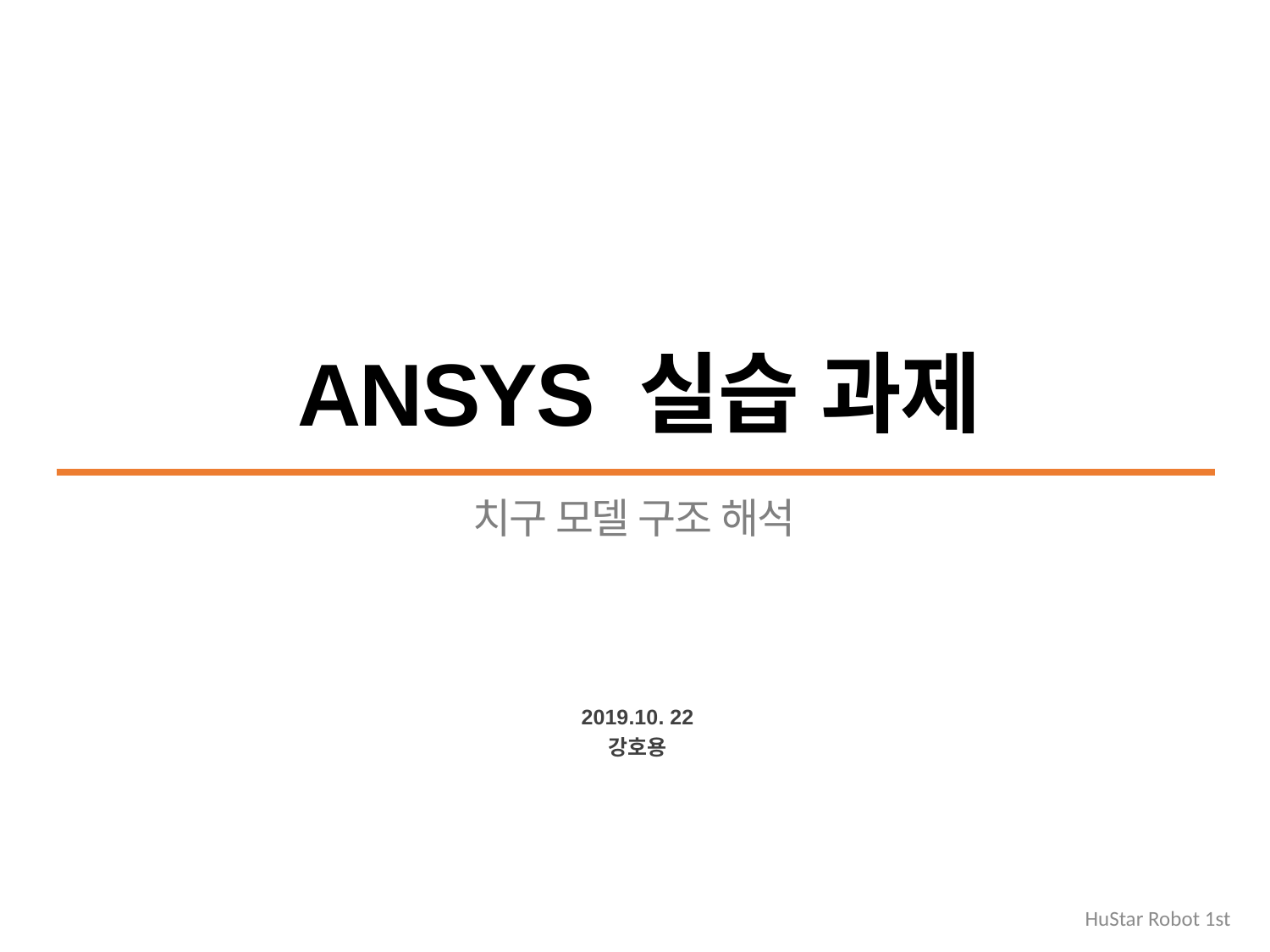

# ANSYS 실습 과제
치구 모델 구조 해석
2019.10. 22
강호용
HuStar Robot 1st